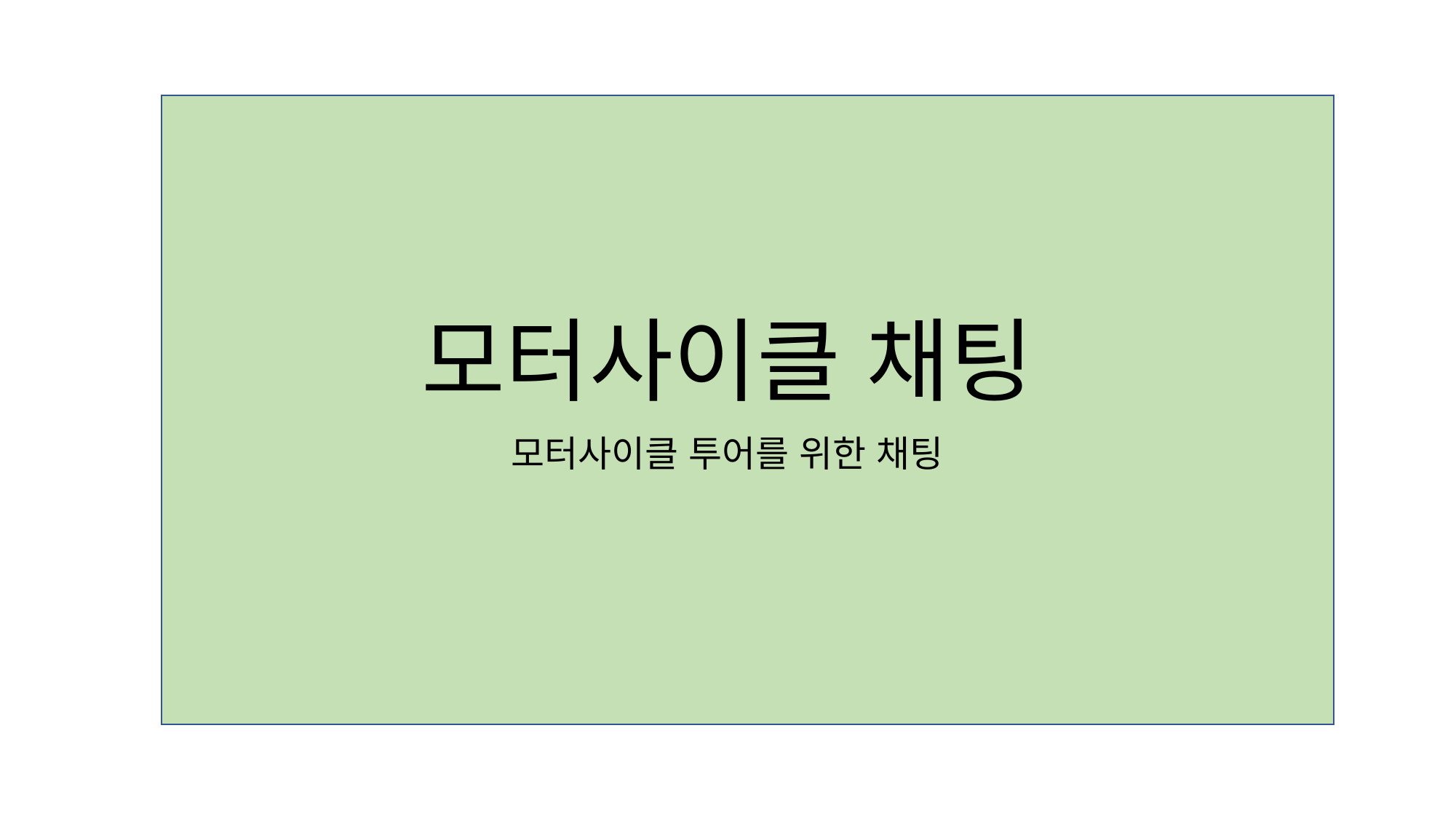

# 모터사이클 채팅
모터사이클 투어를 위한 채팅